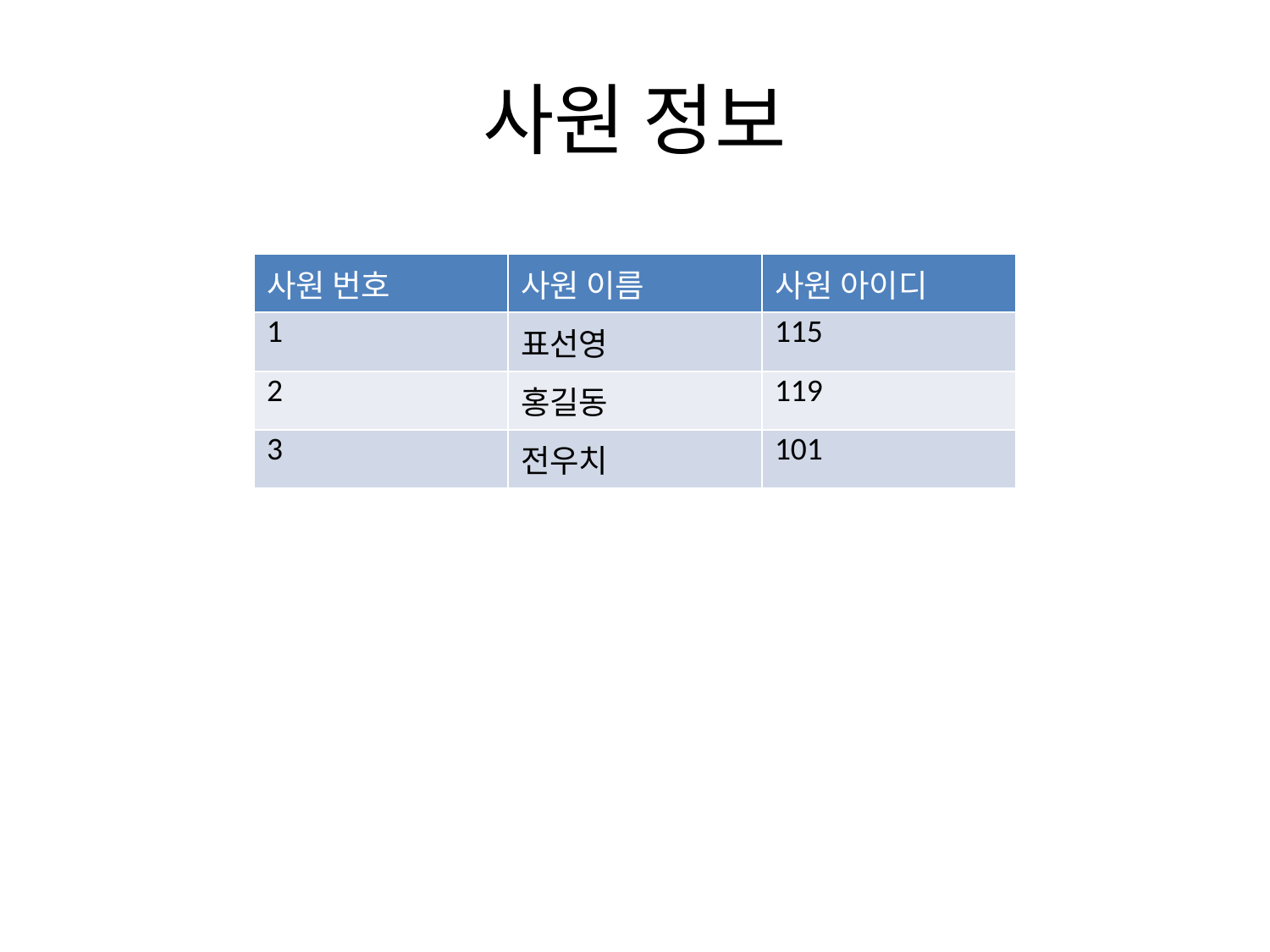

# 사원 정보
| 사원 번호 | 사원 이름 | 사원 아이디 |
| --- | --- | --- |
| 1 | 표선영 | 115 |
| 2 | 홍길동 | 119 |
| 3 | 전우치 | 101 |